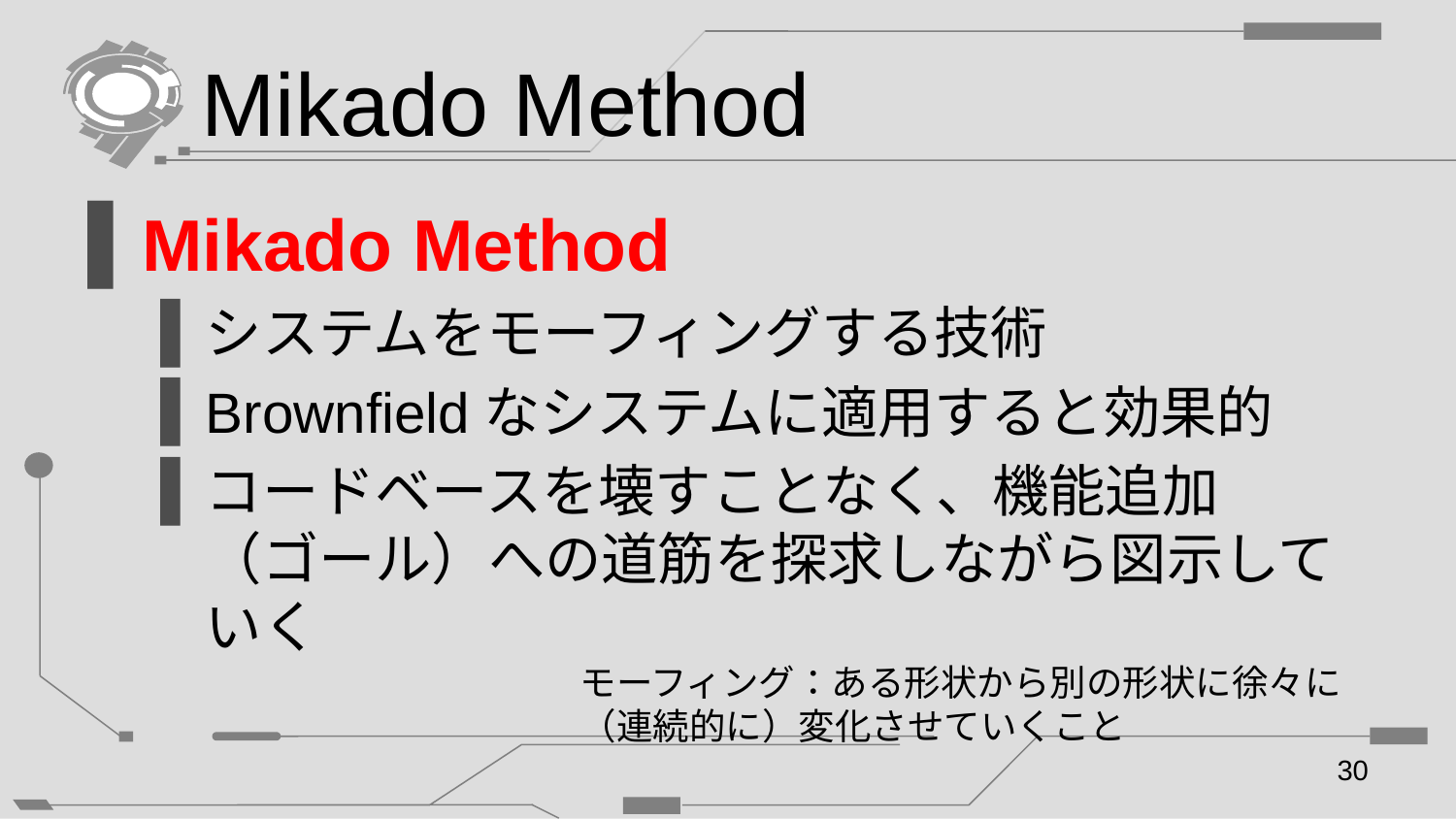

# Mikado Method
Mikado Method
システムをモーフィングする技術
Brownfieldなシステムに適用すると効果的
コードベースを壊すことなく、機能追加（ゴール）への道筋を探求しながら図示していく
モーフィング：ある形状から別の形状に徐々に（連続的に）変化させていくこと
30